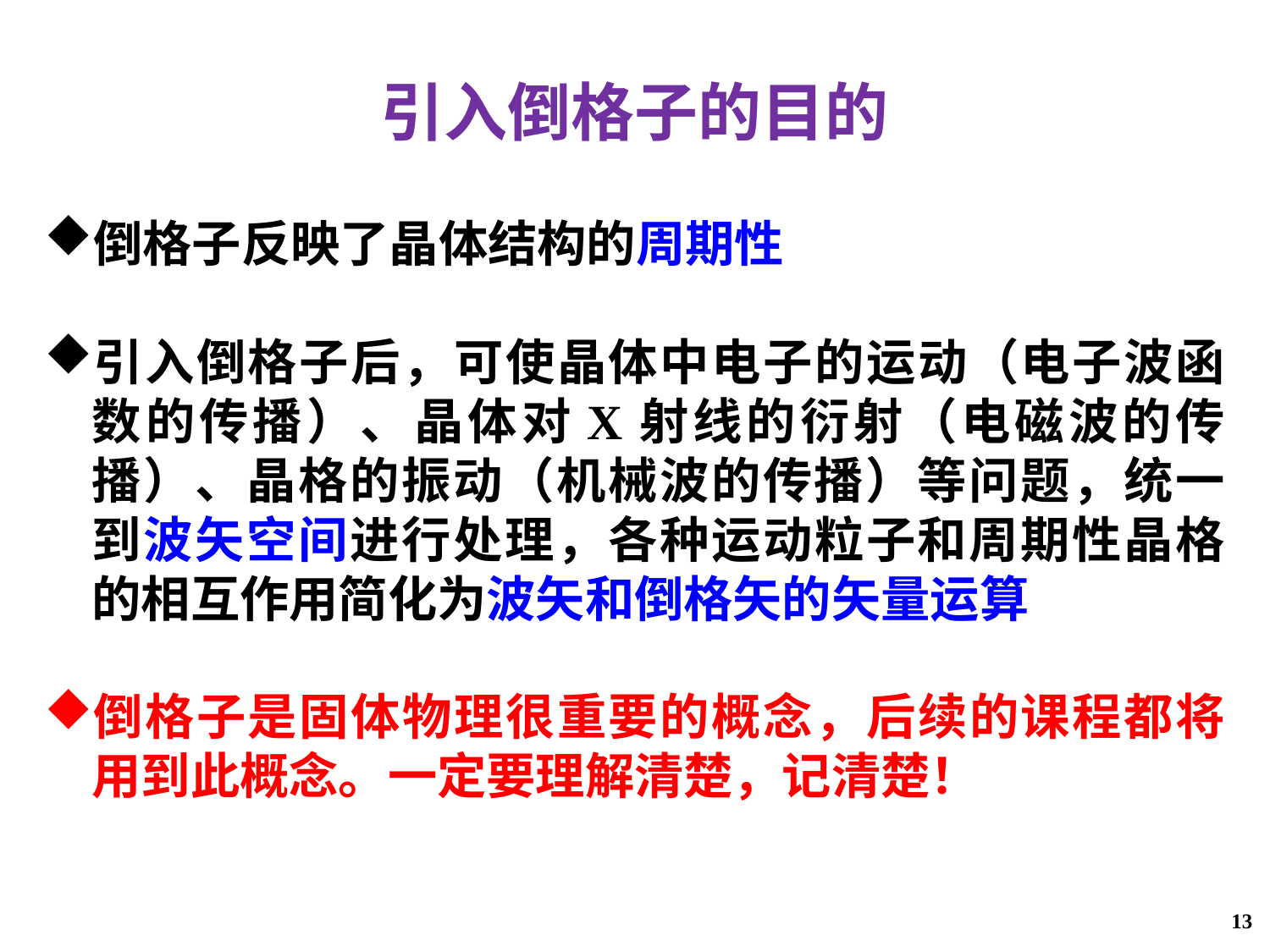

引入倒格子的目的
倒格子反映了晶体结构的周期性

引入倒格子后，可使晶体中电子的运动（电子波函数的传播）、晶体对X射线的衍射（电磁波的传播）、晶格的振动（机械波的传播）等问题，统一到波矢空间进行处理，各种运动粒子和周期性晶格的相互作用简化为波矢和倒格矢的矢量运算

倒格子是固体物理很重要的概念，后续的课程都将用到此概念。一定要理解清楚，记清楚！
13